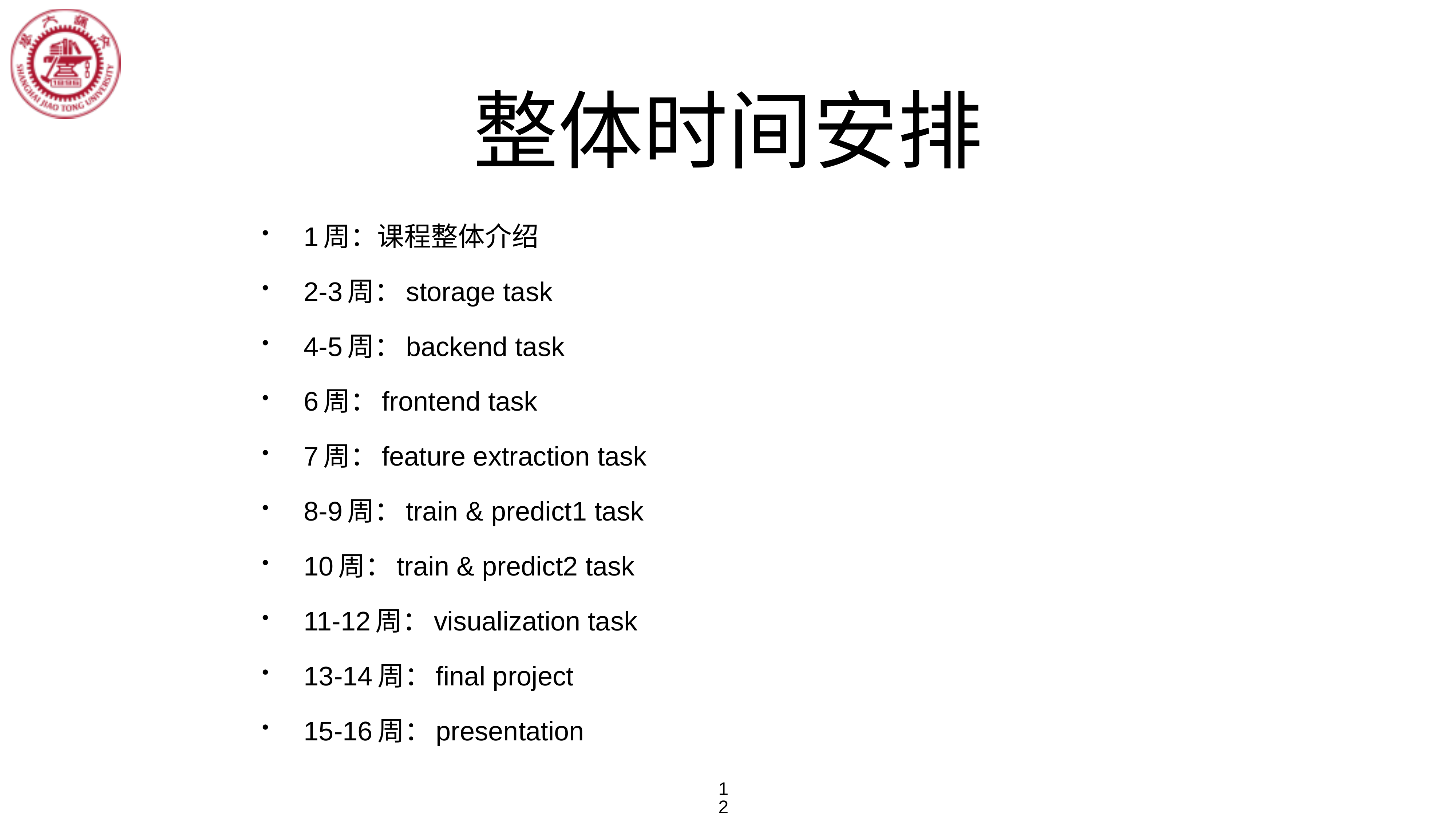

# 整体时间安排
1周：课程整体介绍
2-3周：storage task
4-5周：backend task
6周：frontend task
7周：feature extraction task
8-9周：train & predict1 task
10周：train & predict2 task
11-12周：visualization task
13-14周：final project
15-16周：presentation
12